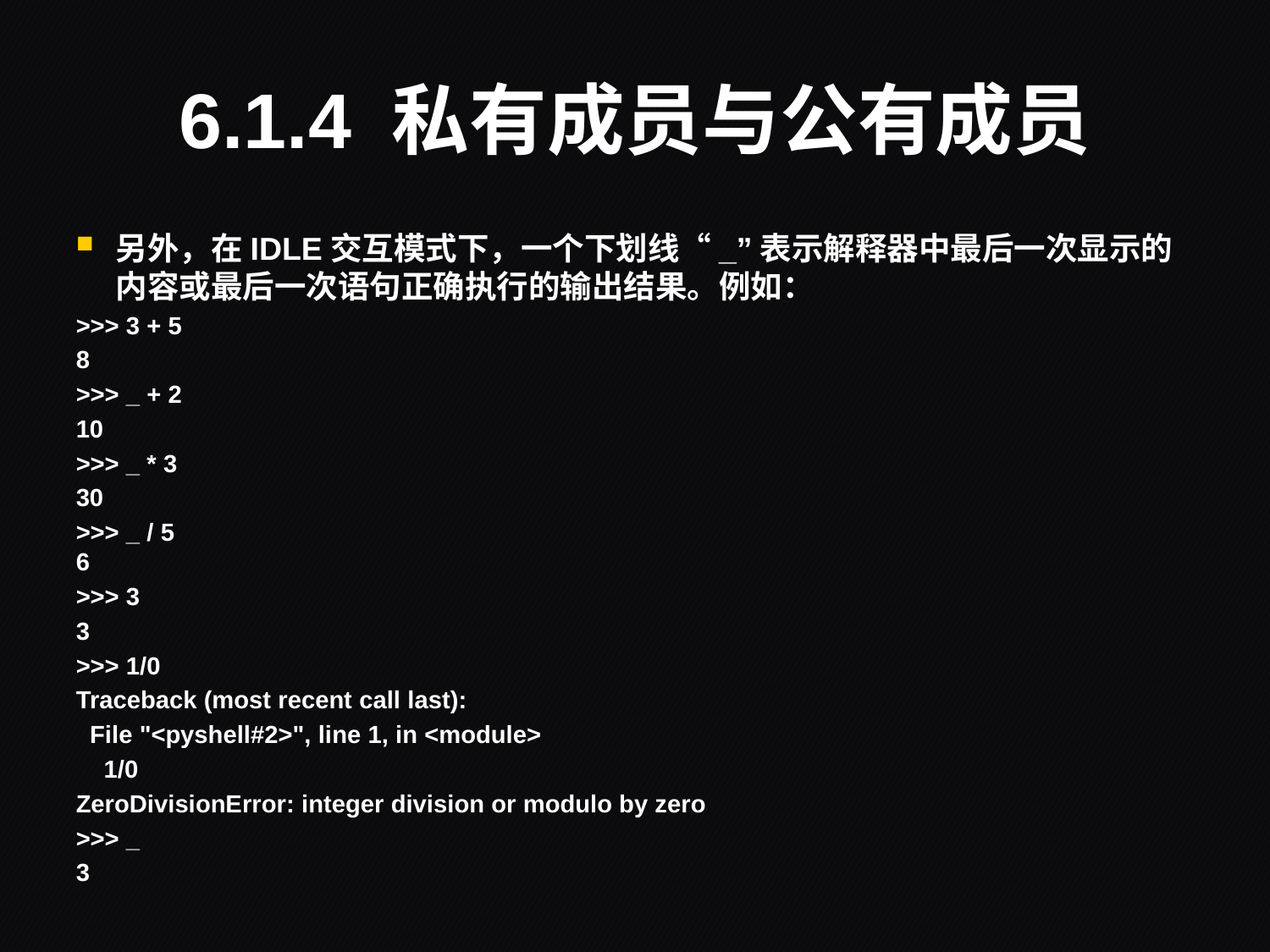

# 6.1.4 私有成员与公有成员
另外，在IDLE交互模式下，一个下划线“_”表示解释器中最后一次显示的内容或最后一次语句正确执行的输出结果。例如：
>>> 3 + 5
8
>>> _ + 2
10
>>> _ * 3
30
>>> _ / 5
6
>>> 3
3
>>> 1/0
Traceback (most recent call last):
  File "<pyshell#2>", line 1, in <module>
    1/0
ZeroDivisionError: integer division or modulo by zero
>>> _
3